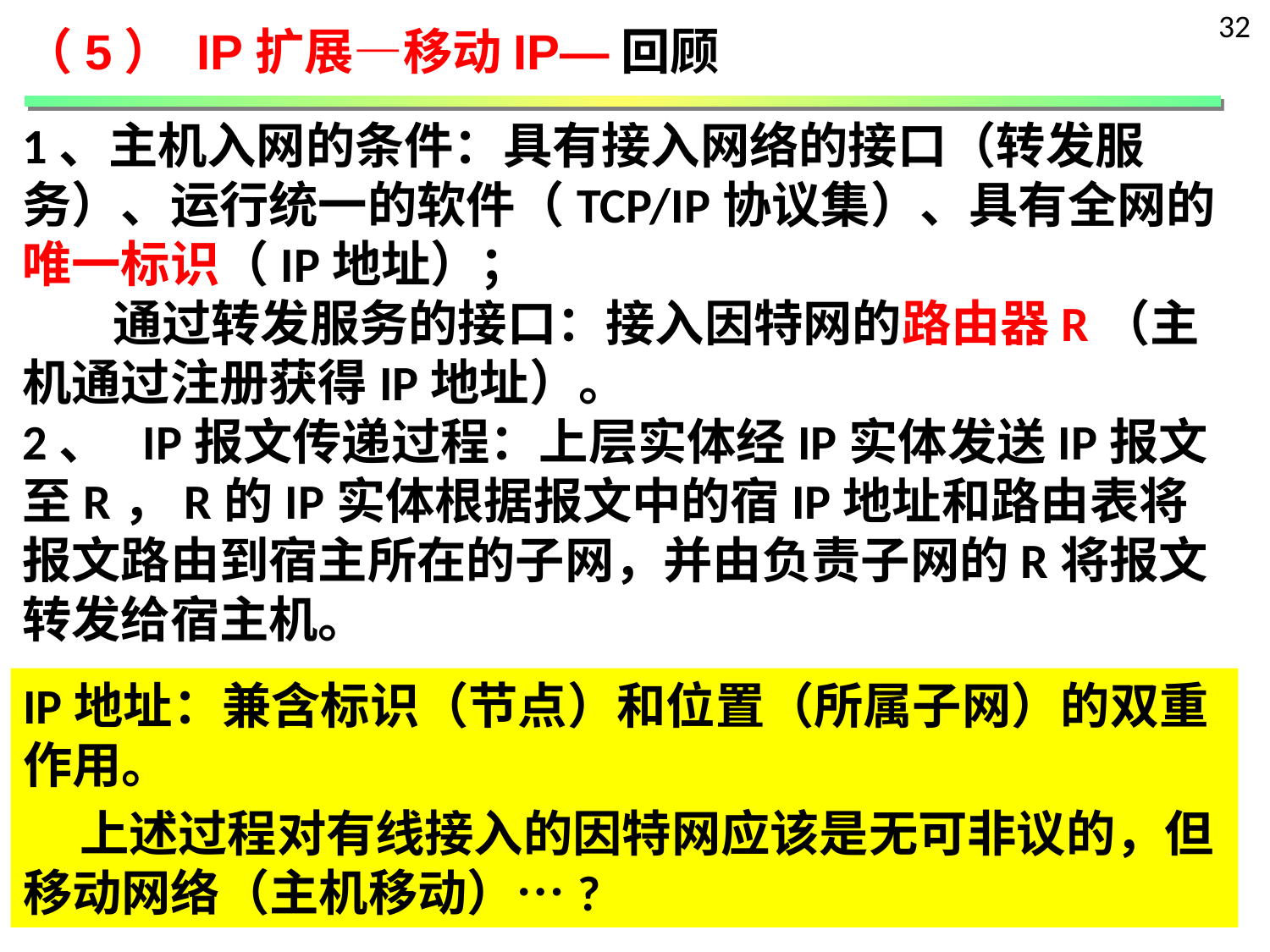

32
（5） IP扩展—移动IP—回顾

1、主机入网的条件：具有接入网络的接口（转发服务）、运行统一的软件（TCP/IP协议集）、具有全网的唯一标识（IP地址）；
       通过转发服务的接口：接入因特网的路由器R（主机通过注册获得IP地址）。
2、  IP报文传递过程：上层实体经IP实体发送IP报文至R，R的IP实体根据报文中的宿IP地址和路由表将报文路由到宿主所在的子网，并由负责子网的R将报文转发给宿主机。
IP地址：兼含标识（节点）和位置（所属子网）的双重作用。
    上述过程对有线接入的因特网应该是无可非议的，但移动网络（主机移动）…?